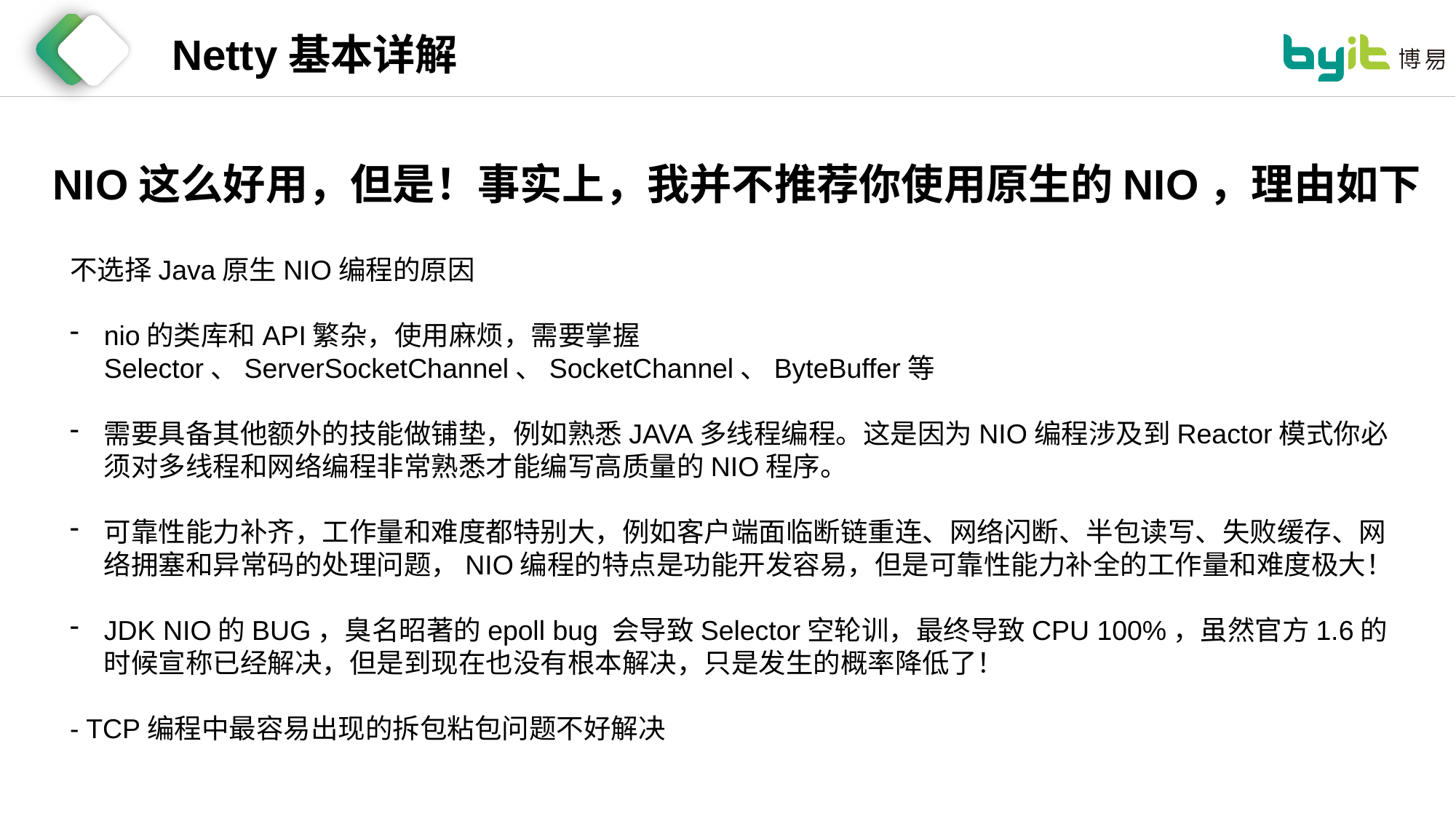

Netty基本详解
NIO这么好用，但是！事实上，我并不推荐你使用原生的NIO，理由如下
不选择Java原生NIO编程的原因

nio的类库和API繁杂，使用麻烦，需要掌握Selector、ServerSocketChannel、SocketChannel、ByteBuffer等

需要具备其他额外的技能做铺垫，例如熟悉JAVA多线程编程。这是因为NIO编程涉及到Reactor模式你必须对多线程和网络编程非常熟悉才能编写高质量的NIO程序。

可靠性能力补齐，工作量和难度都特别大，例如客户端面临断链重连、网络闪断、半包读写、失败缓存、网络拥塞和异常码的处理问题，NIO编程的特点是功能开发容易，但是可靠性能力补全的工作量和难度极大！

JDK NIO的BUG，臭名昭著的epoll bug 会导致Selector空轮训，最终导致CPU 100%，虽然官方1.6的时候宣称已经解决，但是到现在也没有根本解决，只是发生的概率降低了！

- TCP编程中最容易出现的拆包粘包问题不好解决